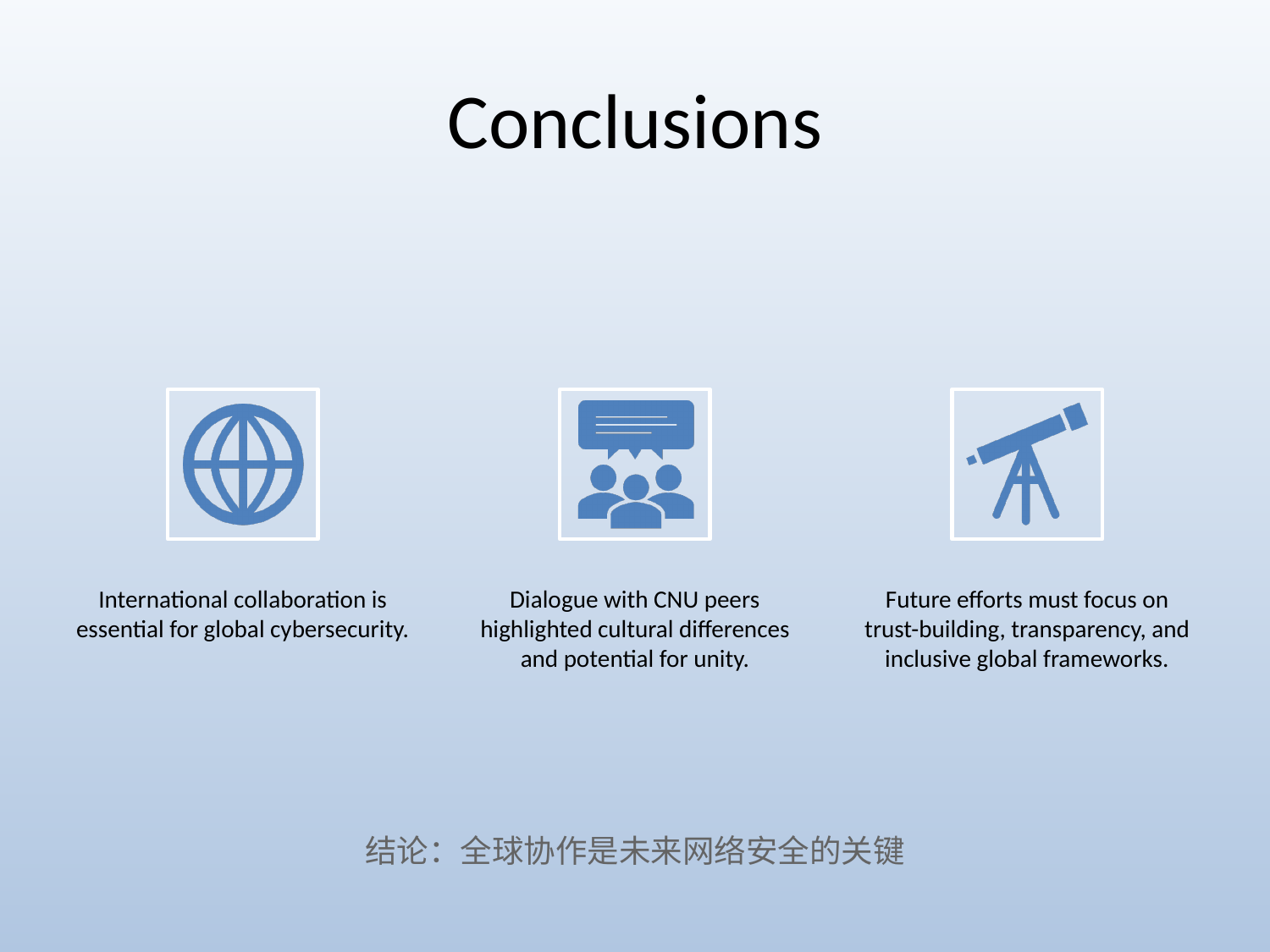

# Conclusions
International collaboration is essential for global cybersecurity.
Dialogue with CNU peers highlighted cultural differences and potential for unity.
Future efforts must focus on trust-building, transparency, and inclusive global frameworks.
结论：全球协作是未来网络安全的关键